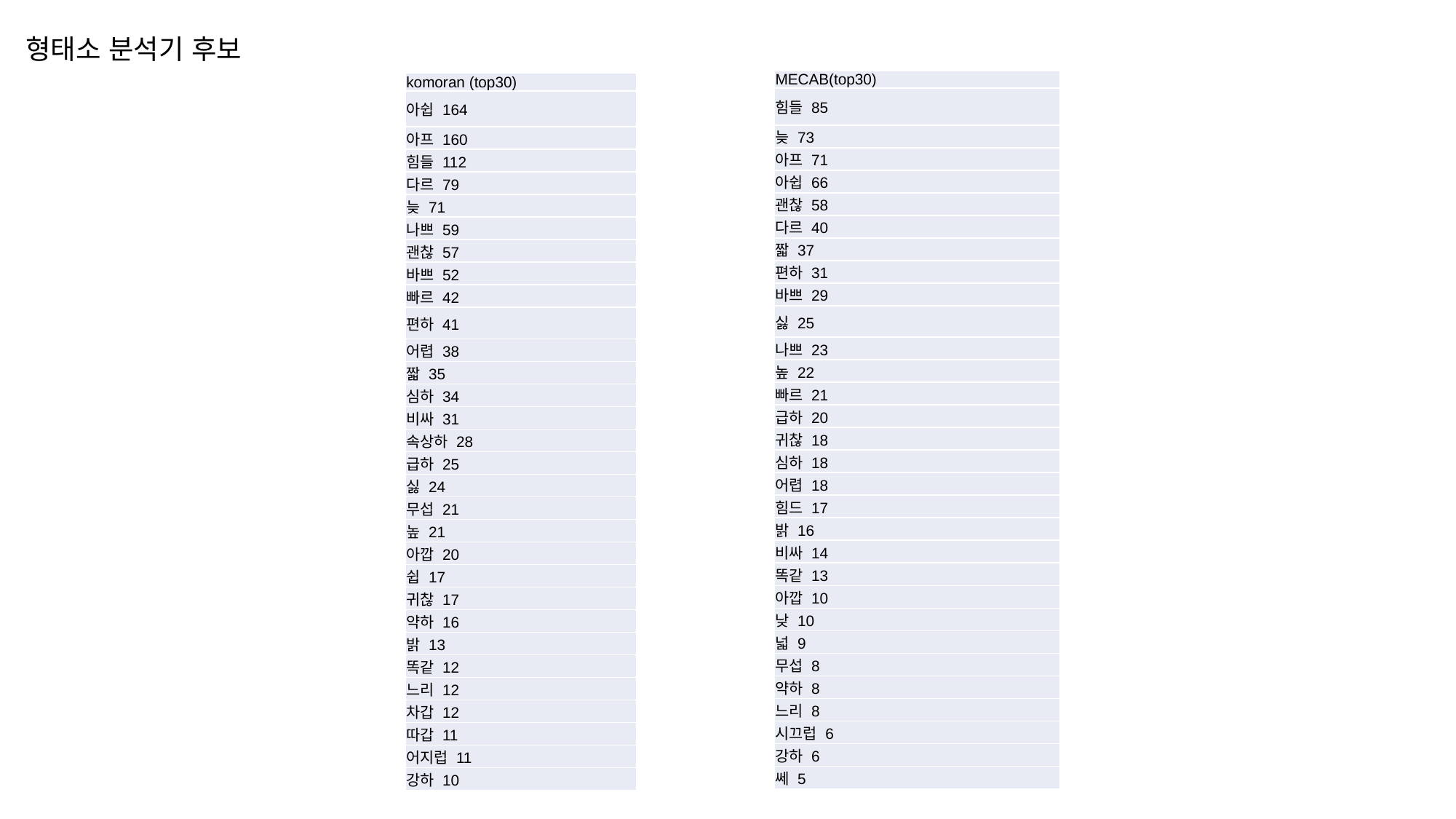

형태소 분석기 후보
| MECAB(top30) |
| --- |
| 힘들 85 |
| 늦 73 |
| 아프 71 |
| 아쉽 66 |
| 괜찮 58 |
| 다르 40 |
| 짧 37 |
| 편하 31 |
| 바쁘 29 |
| 싫 25 |
| 나쁘 23 |
| 높 22 |
| 빠르 21 |
| 급하 20 |
| 귀찮 18 |
| 심하 18 |
| 어렵 18 |
| 힘드 17 |
| 밝 16 |
| 비싸 14 |
| 똑같 13 |
| 아깝 10 |
| 낮 10 |
| 넓 9 |
| 무섭 8 |
| 약하 8 |
| 느리 8 |
| 시끄럽 6 |
| 강하 6 |
| 쎄 5 |
| komoran (top30) |
| --- |
| 아쉽 164 |
| 아프 160 |
| 힘들 112 |
| 다르 79 |
| 늦 71 |
| 나쁘 59 |
| 괜찮 57 |
| 바쁘 52 |
| 빠르 42 |
| 편하 41 |
| 어렵 38 |
| 짧 35 |
| 심하 34 |
| 비싸 31 |
| 속상하 28 |
| 급하 25 |
| 싫 24 |
| 무섭 21 |
| 높 21 |
| 아깝 20 |
| 쉽 17 |
| 귀찮 17 |
| 약하 16 |
| 밝 13 |
| 똑같 12 |
| 느리 12 |
| 차갑 12 |
| 따갑 11 |
| 어지럽 11 |
| 강하 10 |